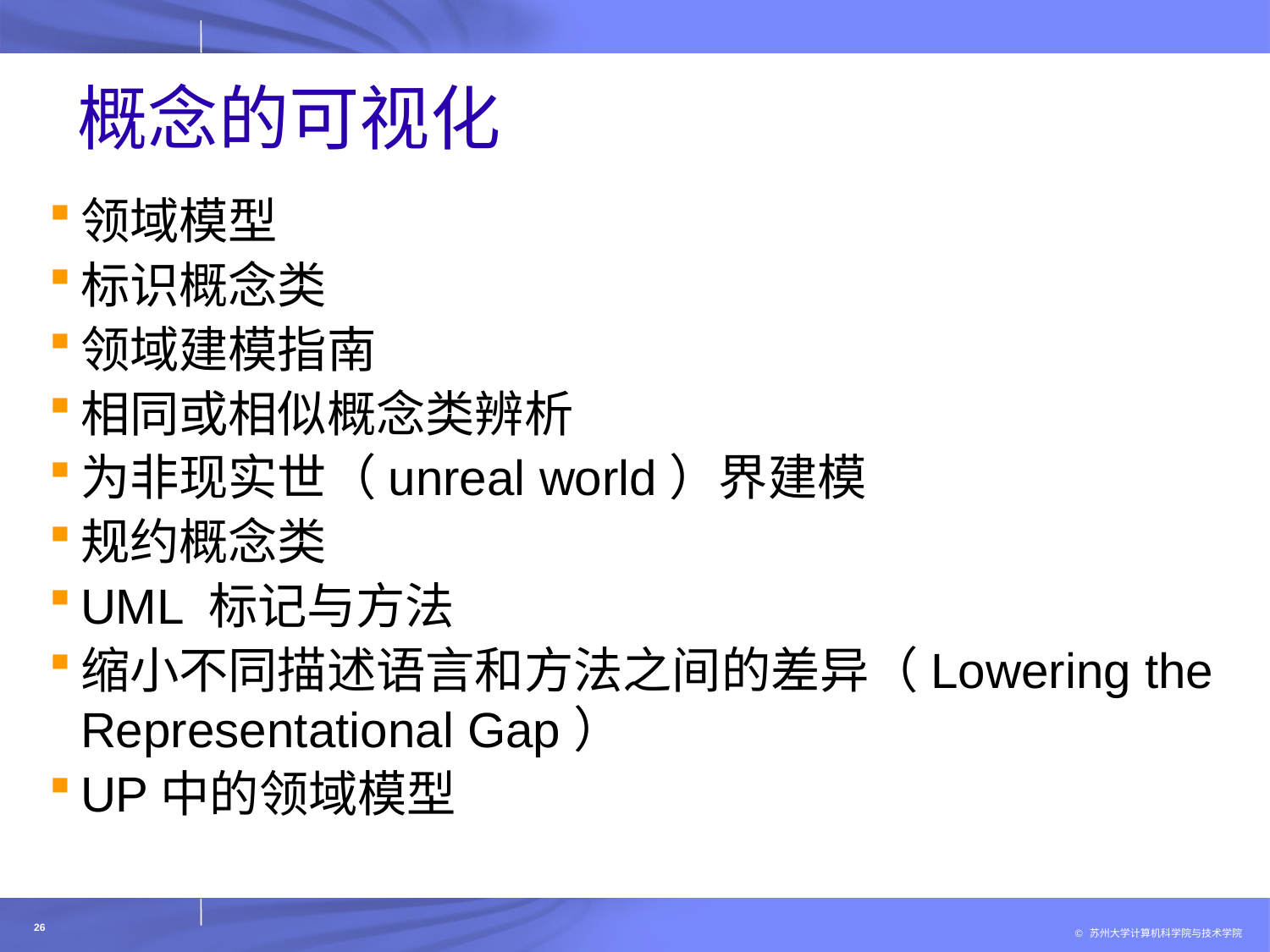

# 概念的可视化
领域模型
标识概念类
领域建模指南
相同或相似概念类辨析
为非现实世（unreal world）界建模
规约概念类
UML 标记与方法
缩小不同描述语言和方法之间的差异（Lowering the Representational Gap）
UP中的领域模型
26